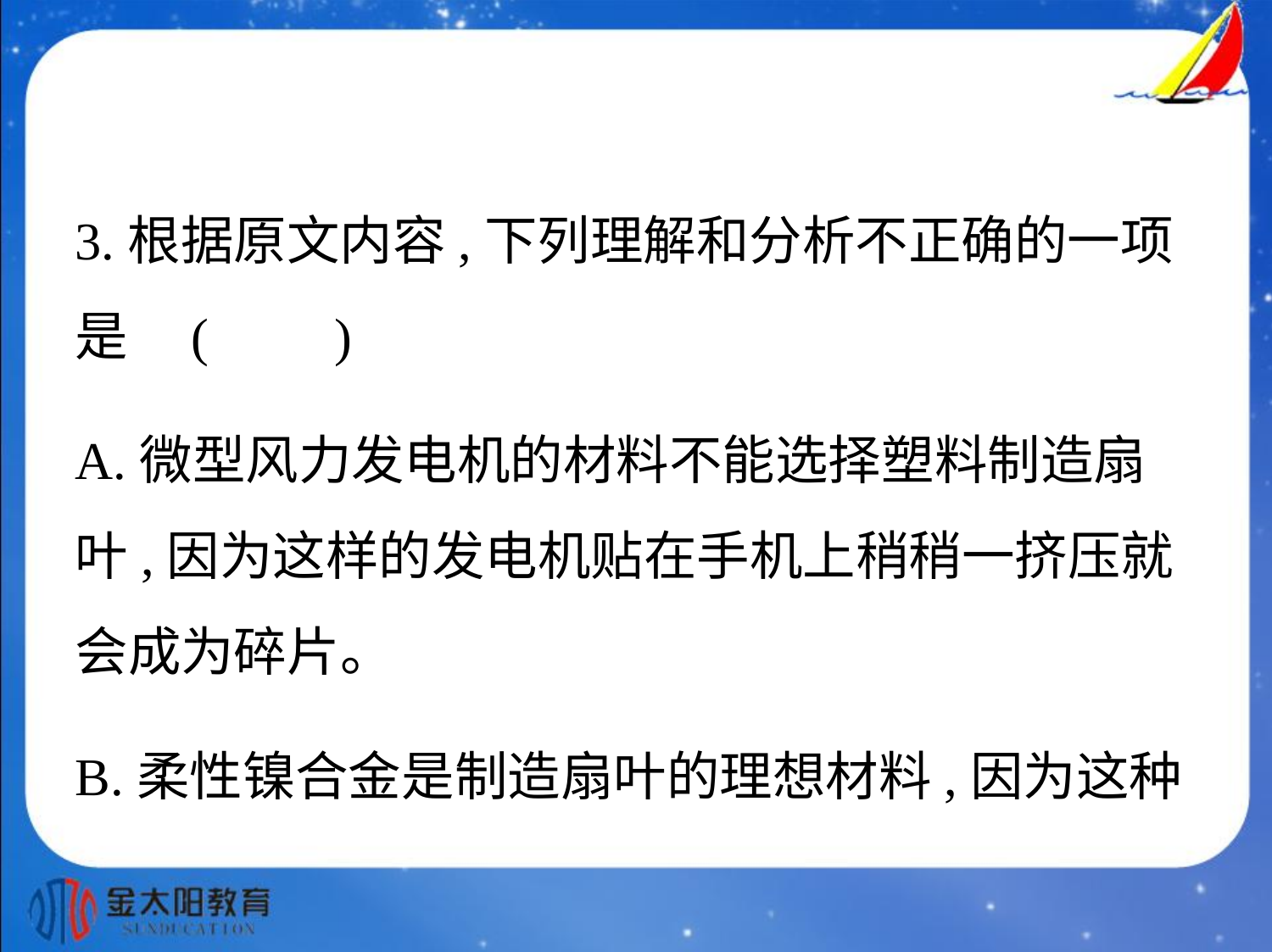

3.根据原文内容,下列理解和分析不正确的一项
是 (　    )
A.微型风力发电机的材料不能选择塑料制造扇
叶,因为这样的发电机贴在手机上稍稍一挤压就
会成为碎片。
B.柔性镍合金是制造扇叶的理想材料,因为这种